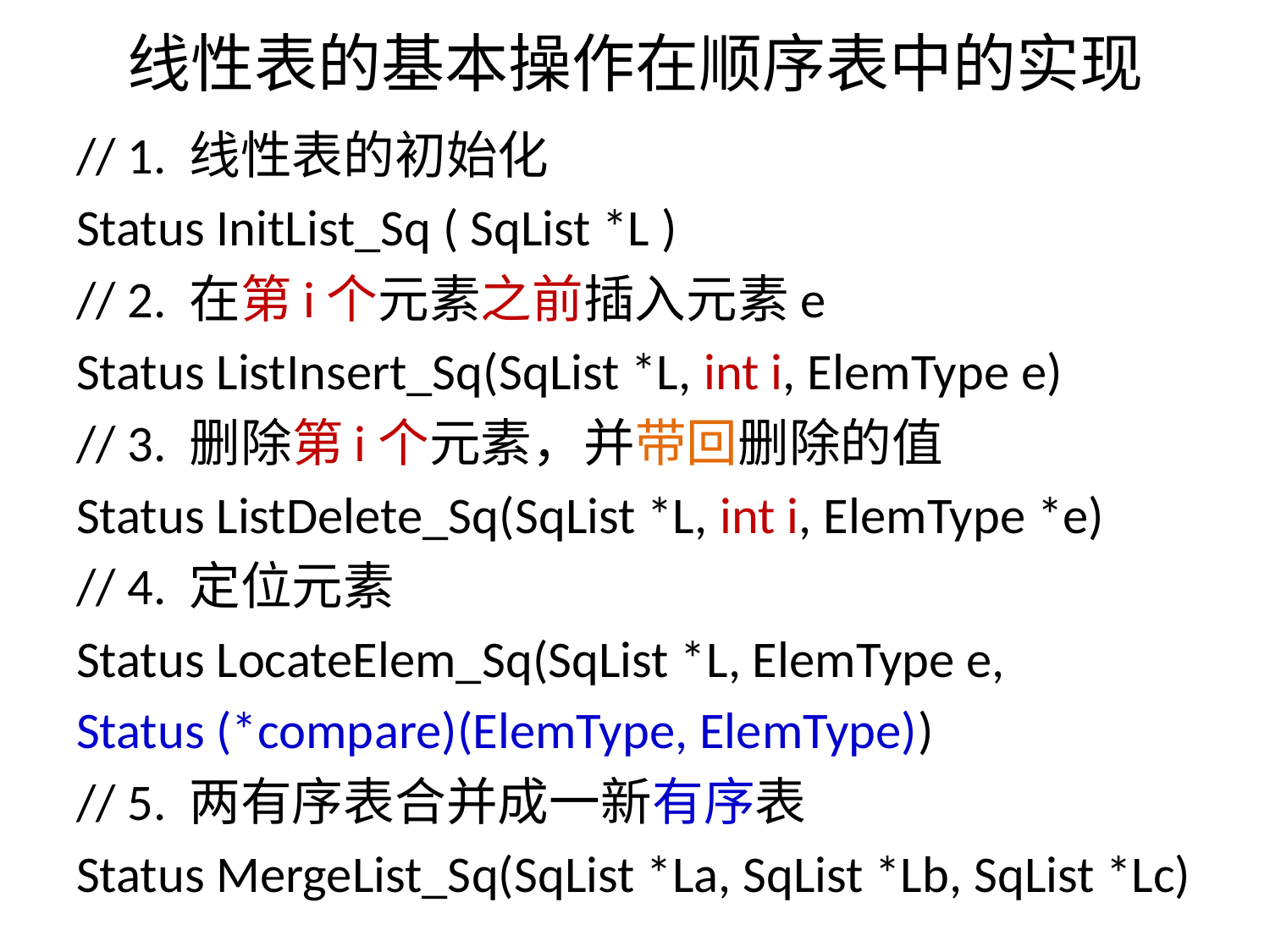

# 线性表的基本操作在顺序表中的实现
// 1. 线性表的初始化
Status InitList_Sq ( SqList *L )
// 2. 在第i个元素之前插入元素e
Status ListInsert_Sq(SqList *L, int i, ElemType e)
// 3. 删除第i个元素，并带回删除的值
Status ListDelete_Sq(SqList *L, int i, ElemType *e)
// 4. 定位元素
Status LocateElem_Sq(SqList *L, ElemType e,
Status (*compare)(ElemType, ElemType))
// 5. 两有序表合并成一新有序表
Status MergeList_Sq(SqList *La, SqList *Lb, SqList *Lc)